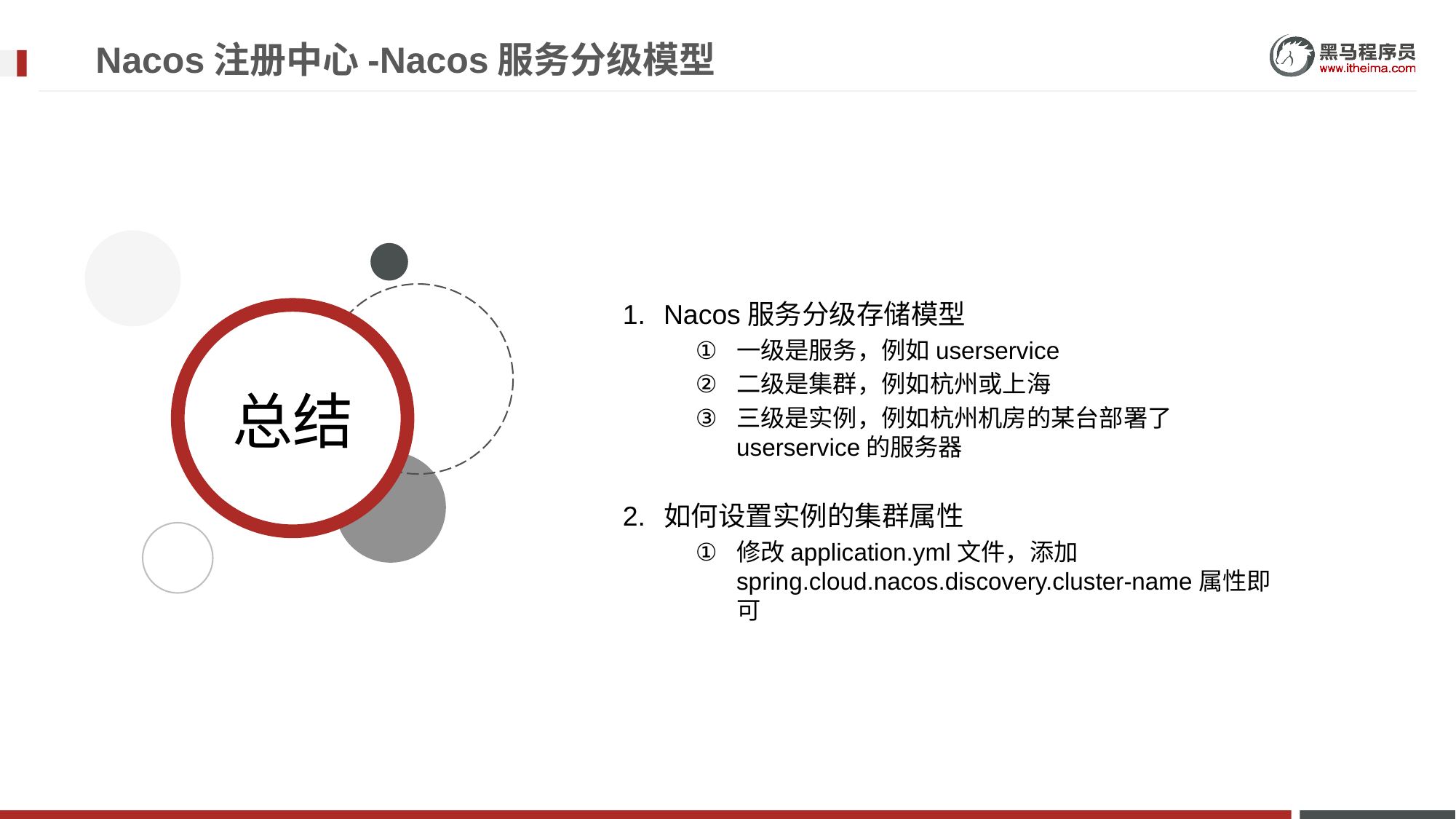

# Nacos注册中心-Nacos服务分级模型
Nacos服务分级存储模型
一级是服务，例如userservice
二级是集群，例如杭州或上海
三级是实例，例如杭州机房的某台部署了userservice的服务器
如何设置实例的集群属性
修改application.yml文件，添加spring.cloud.nacos.discovery.cluster-name属性即可